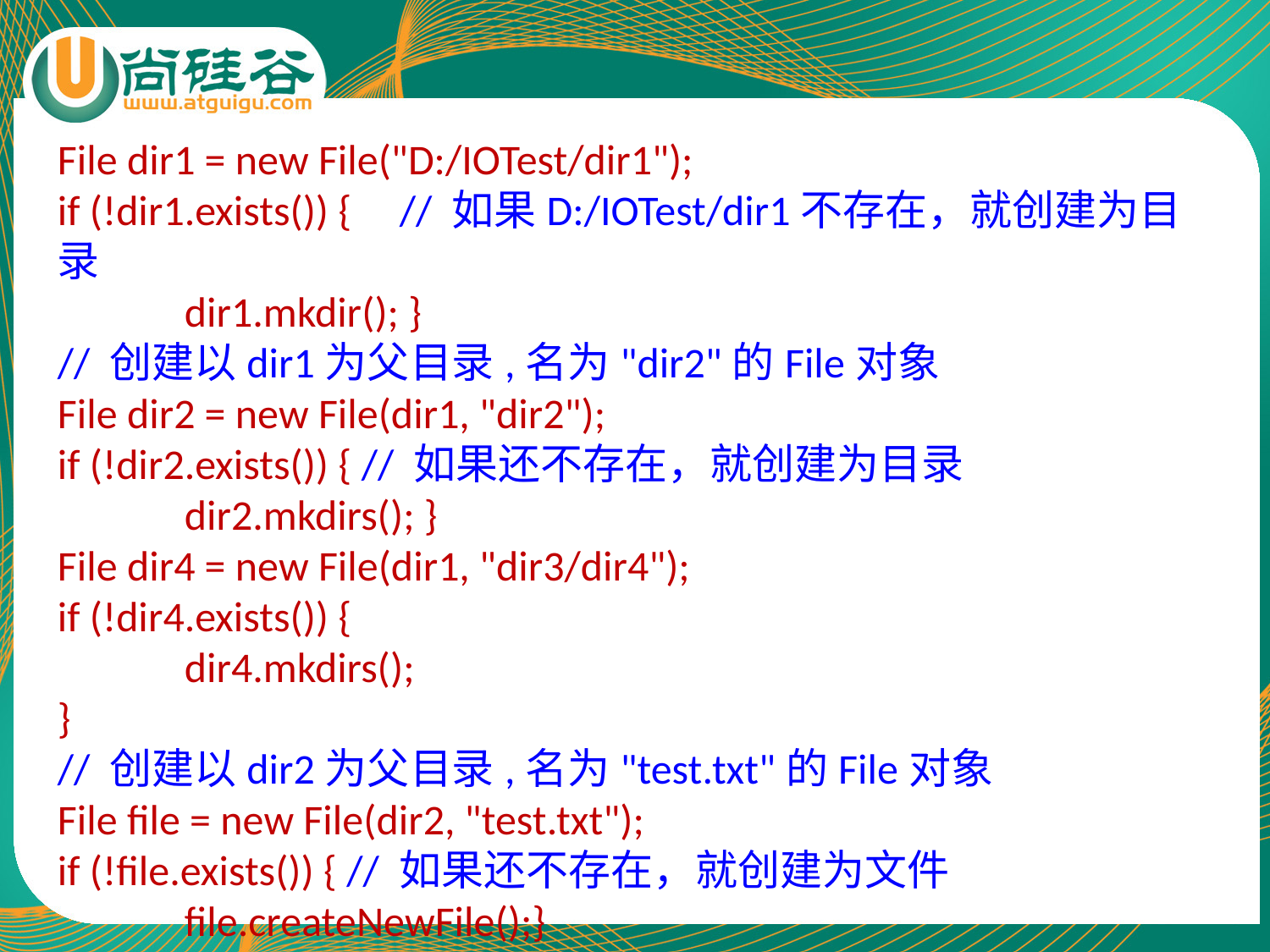

File dir1 = new File("D:/IOTest/dir1");
if (!dir1.exists()) {     // 如果D:/IOTest/dir1不存在，就创建为目录
	dir1.mkdir(); }
// 创建以dir1为父目录,名为"dir2"的File对象
File dir2 = new File(dir1, "dir2");
if (!dir2.exists()) { // 如果还不存在，就创建为目录
	dir2.mkdirs(); }
File dir4 = new File(dir1, "dir3/dir4");
if (!dir4.exists()) {
	dir4.mkdirs();
}
// 创建以dir2为父目录,名为"test.txt"的File对象
File file = new File(dir2, "test.txt");
if (!file.exists()) { // 如果还不存在，就创建为文件
	file.createNewFile();}